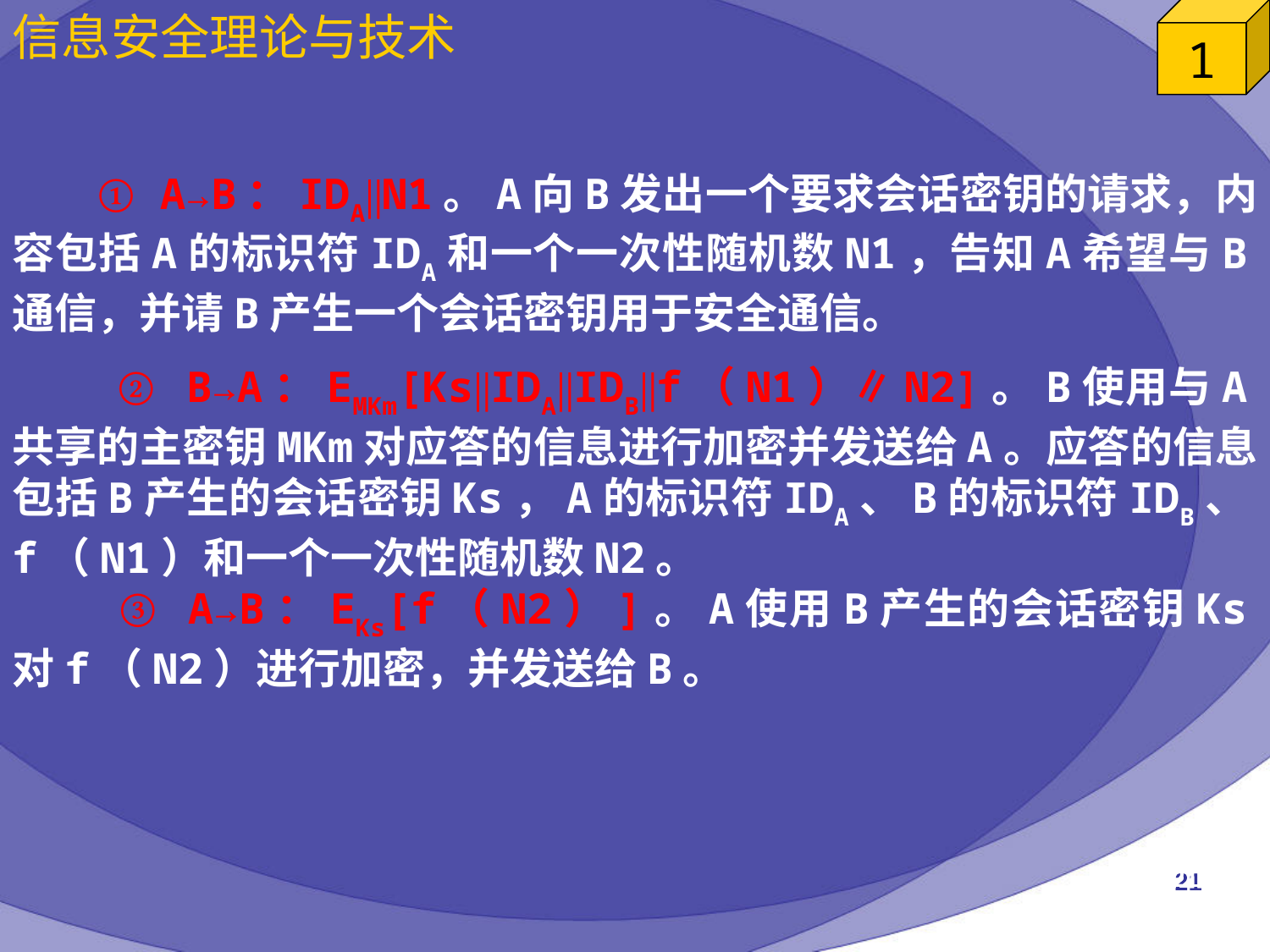

① A→B：IDA∥N1。A向B发出一个要求会话密钥的请求，内容包括A的标识符IDA和一个一次性随机数N1，告知A希望与B通信，并请B产生一个会话密钥用于安全通信。
    ② B→A：EMKm[Ks∥IDA∥IDB∥f（N1）∥N2]。B使用与A共享的主密钥MKm对应答的信息进行加密并发送给A。应答的信息包括B产生的会话密钥Ks，A的标识符IDA、B的标识符IDB、f（N1）和一个一次性随机数N2。
    ③ A→B：EKs[f（N2）]。A使用B产生的会话密钥Ks对f（N2）进行加密，并发送给B。
21
21